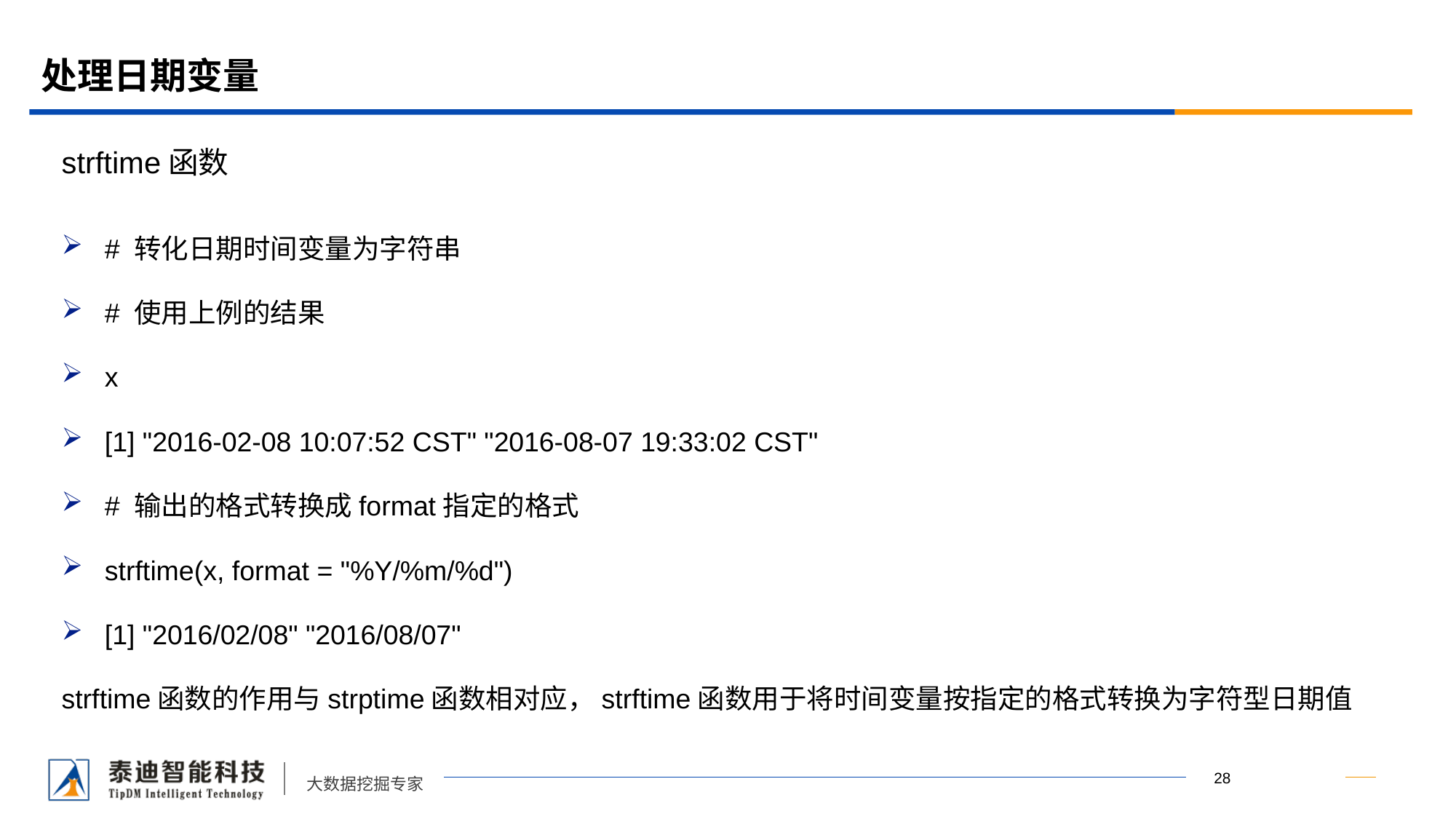

# 处理日期变量
strftime函数
# 转化日期时间变量为字符串
# 使用上例的结果
x
[1] "2016-02-08 10:07:52 CST" "2016-08-07 19:33:02 CST"
# 输出的格式转换成format指定的格式
strftime(x, format = "%Y/%m/%d")
[1] "2016/02/08" "2016/08/07"
strftime函数的作用与strptime函数相对应，strftime函数用于将时间变量按指定的格式转换为字符型日期值